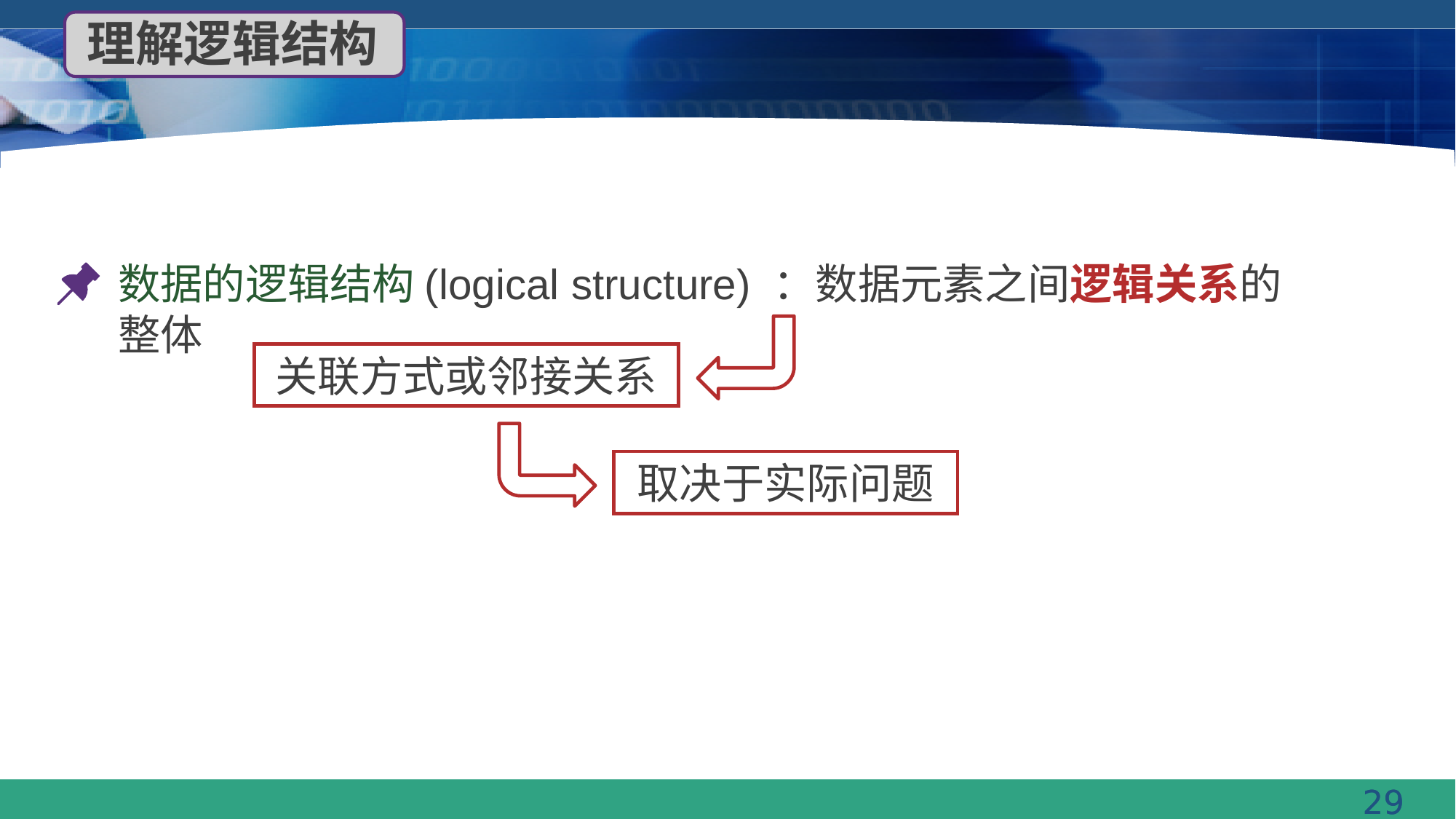

理解逻辑结构

数据的逻辑结构(logical structure) ：数据元素之间逻辑关系的整体

关联方式或邻接关系

取决于实际问题